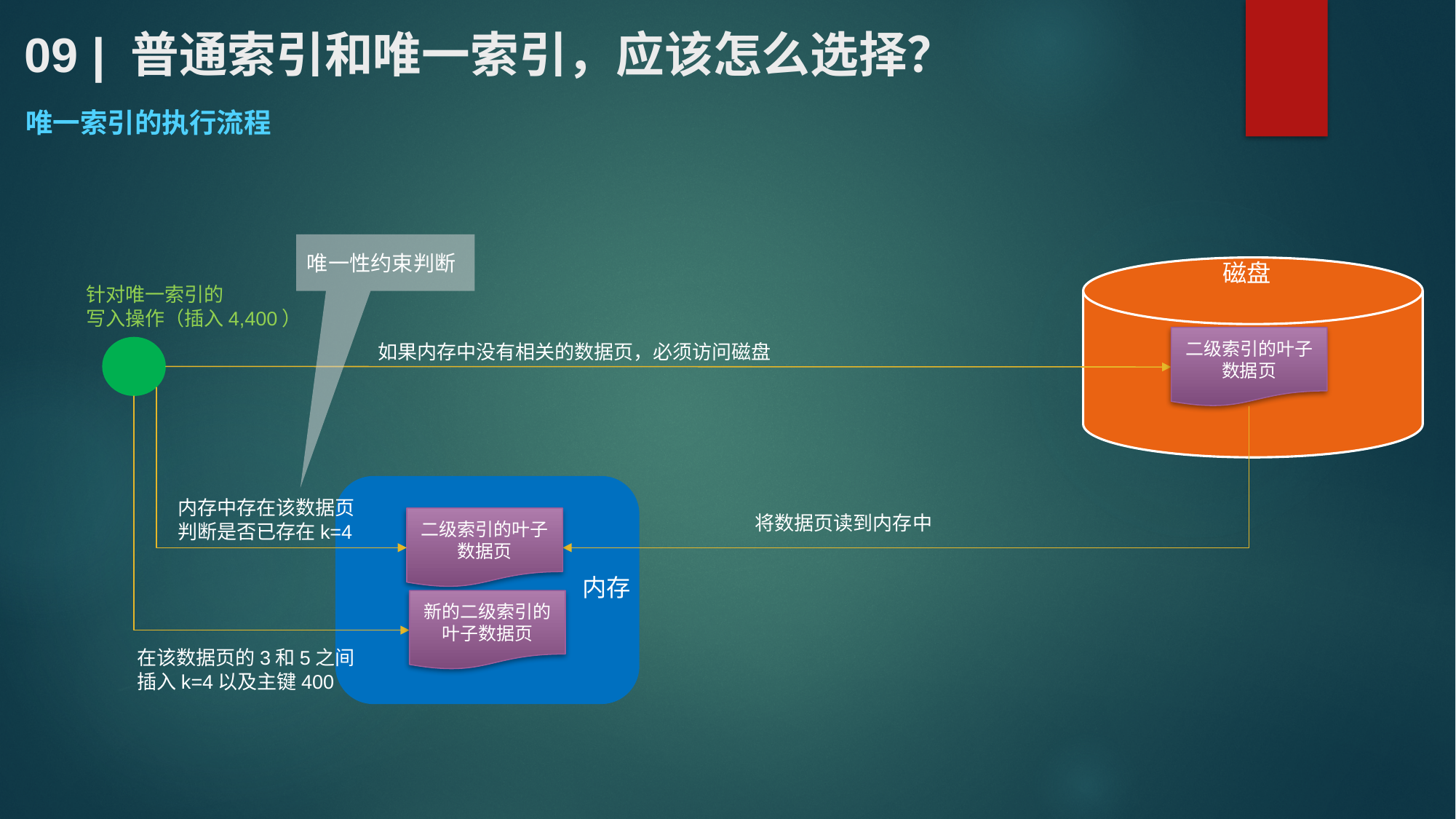

# 09 | 普通索引和唯一索引，应该怎么选择？
唯一索引的执行流程
唯一性约束判断
磁盘

针对唯一索引的
写入操作（插入4,400）
二级索引的叶子数据页
如果内存中没有相关的数据页，必须访问磁盘

内存中存在该数据页
判断是否已存在k=4
将数据页读到内存中
二级索引的叶子数据页
内存
新的二级索引的叶子数据页
在该数据页的3和5之间
插入k=4以及主键400